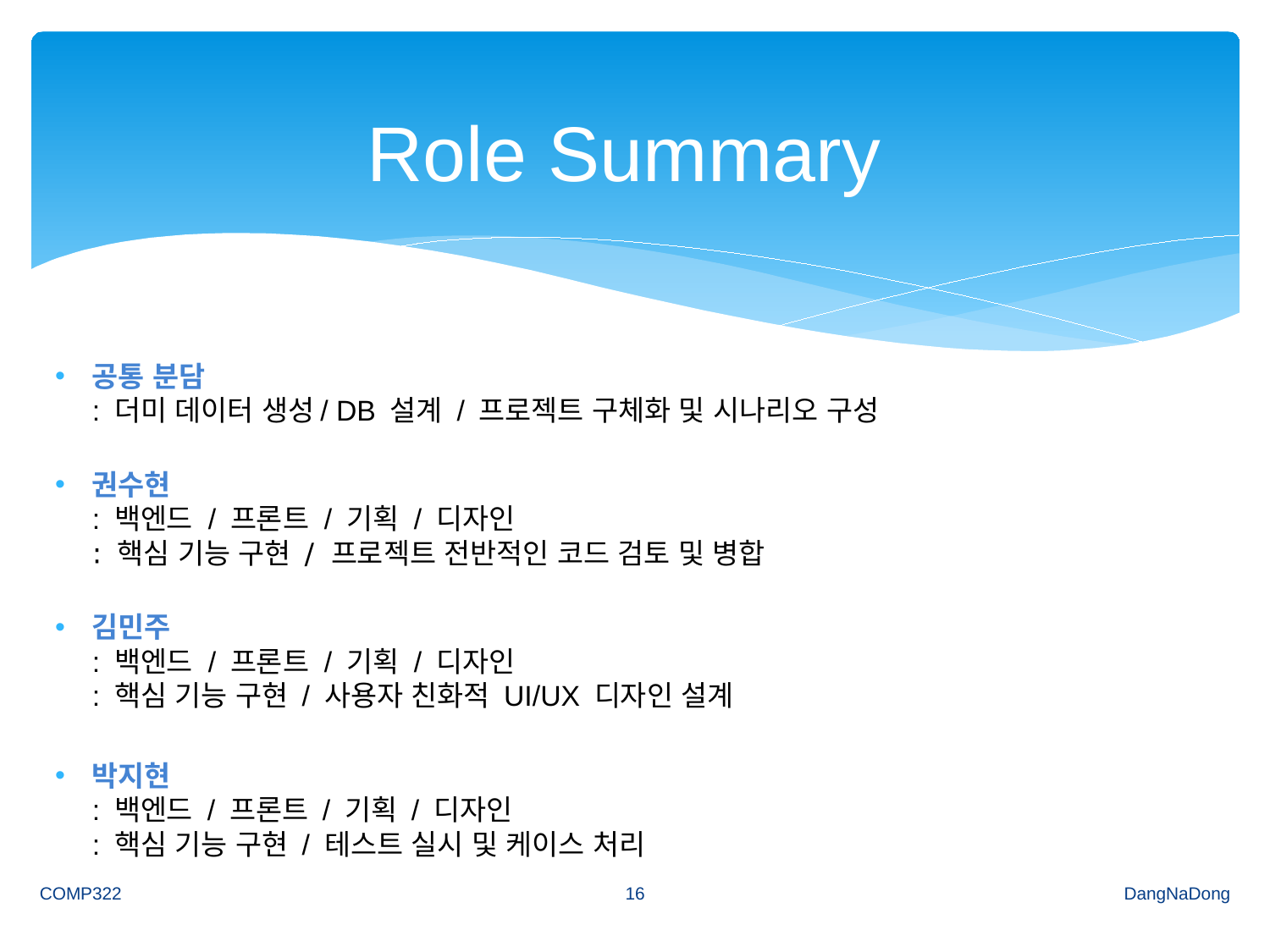

# Role Summary
공통 분담
: 더미 데이터 생성/ DB 설계 / 프로젝트 구체화 및 시나리오 구성 ​
권수현
: 백엔드 / 프론트 / 기획 / 디자인
: 핵심 기능 구현 / 프로젝트 전반적인 코드 검토 및 병합
김민주
: 백엔드 / 프론트 / 기획 / 디자인
: 핵심 기능 구현 / 사용자 친화적 UI/UX 디자인 설계

박지현
: 백엔드 / 프론트 / 기획 / 디자인
: 핵심 기능 구현 / 테스트 실시 및 케이스 처리
16
COMP322
DangNaDong